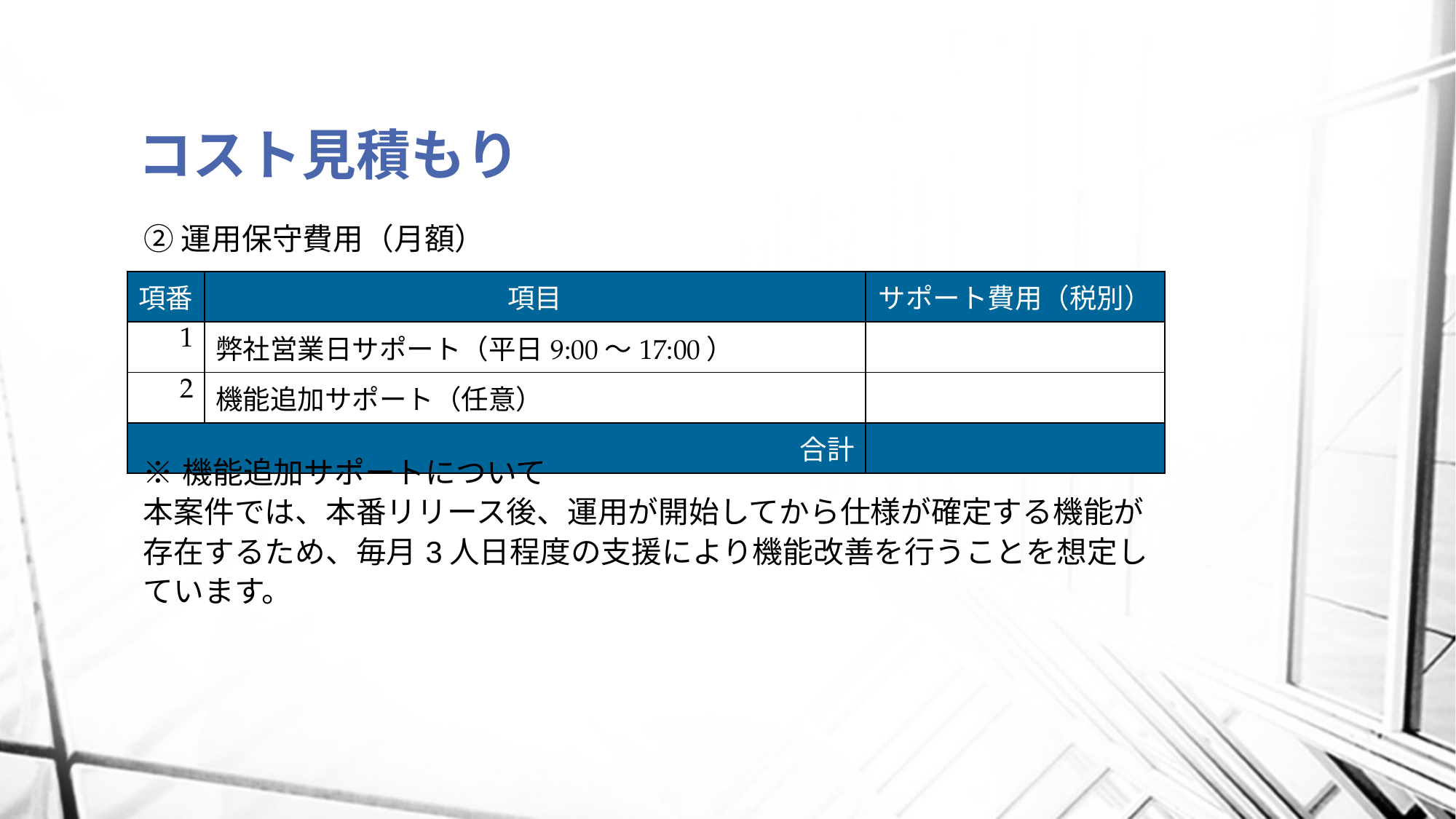

# コスト見積もり
②運用保守費用（月額）

| 項番 | 項目 | サポート費用（税別） |
| --- | --- | --- |
| 1 | 弊社営業日サポート（平日9:00～17:00） |  |
| 2 | 機能追加サポート（任意） |  |
| 合計 | 合計 |  |
※機能追加サポートについて
本案件では、本番リリース後、運用が開始してから仕様が確定する機能が存在するため、毎月3人日程度の支援により機能改善を行うことを想定しています。